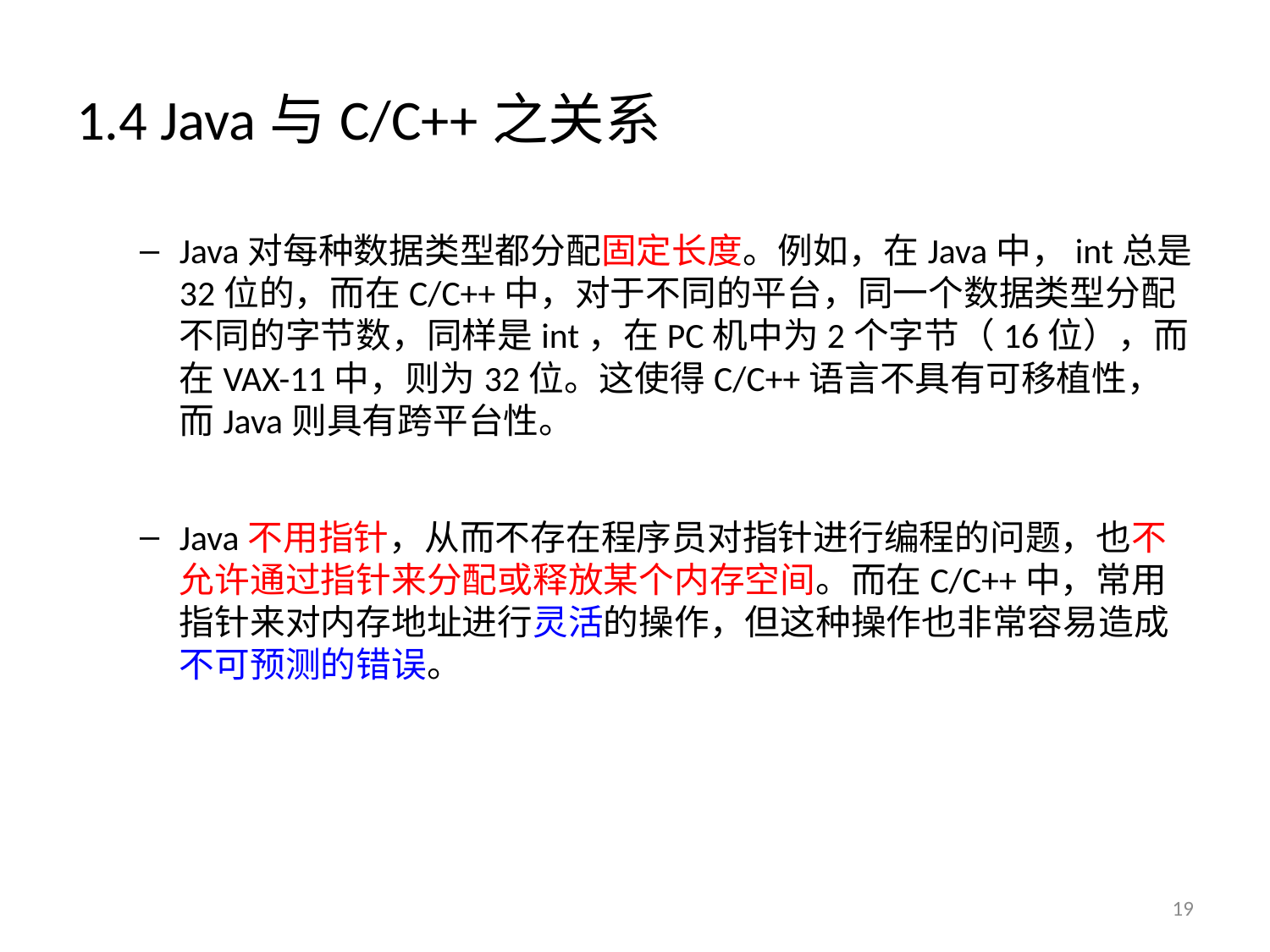

# 1.4 Java与C/C++之关系
Java对每种数据类型都分配固定长度。例如，在Java中，int总是32位的，而在C/C++中，对于不同的平台，同一个数据类型分配不同的字节数，同样是int，在PC机中为2个字节（16位），而在VAX-11中，则为32位。这使得C/C++语言不具有可移植性，而Java则具有跨平台性。

Java不用指针，从而不存在程序员对指针进行编程的问题，也不允许通过指针来分配或释放某个内存空间。而在C/C++中，常用指针来对内存地址进行灵活的操作，但这种操作也非常容易造成不可预测的错误。
19